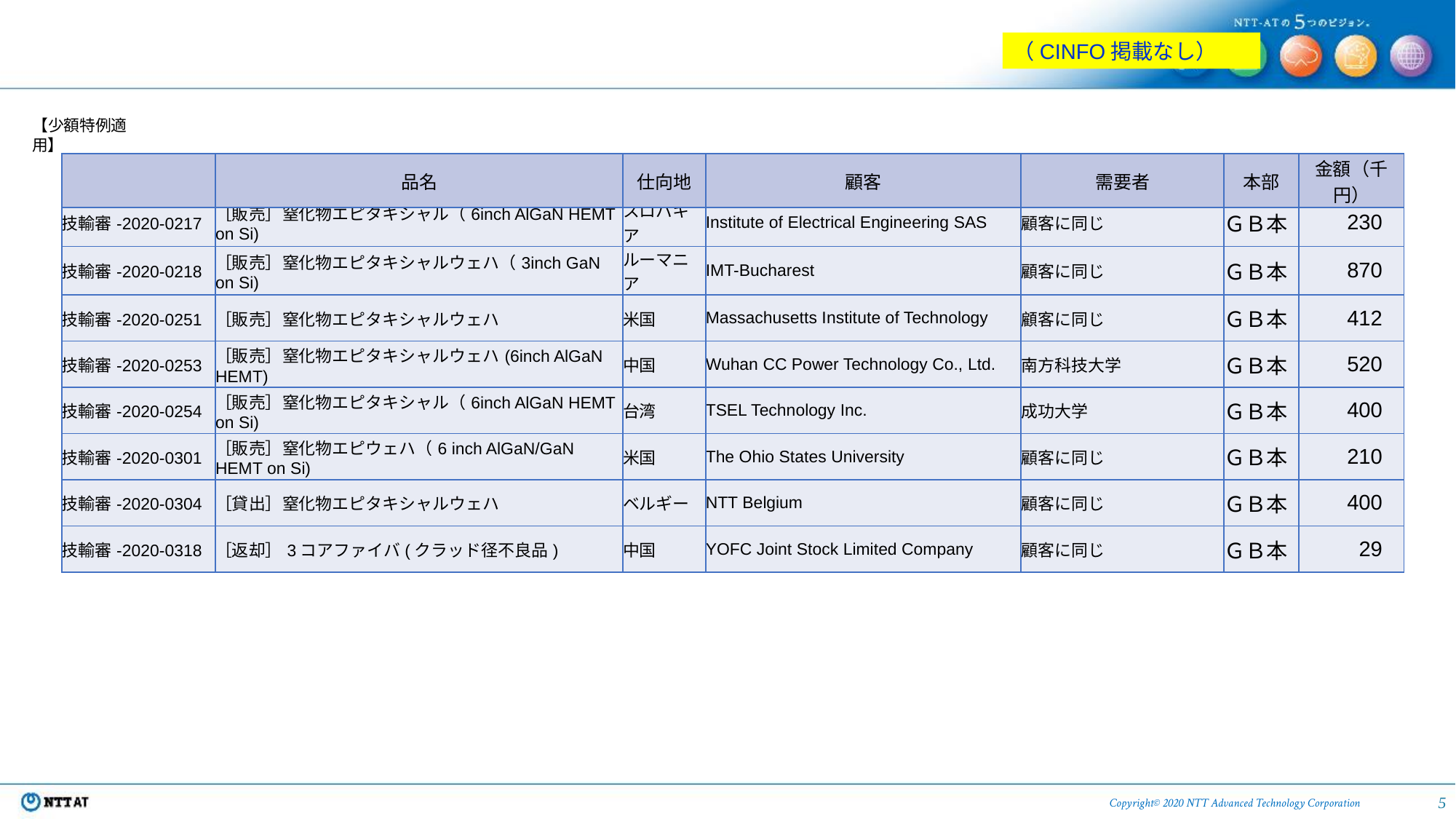

（CINFO掲載なし）
#
【少額特例適用】
|  | 品名 | 仕向地 | 顧客 | 需要者 | 本部 | 金額（千円） |
| --- | --- | --- | --- | --- | --- | --- |
| 技輸審-2020-0217 | ［販売］窒化物エピタキシャル（6inch AlGaN HEMT on Si) | スロバキア | Institute of Electrical Engineering SAS | 顧客に同じ | ＧＢ本 | 230 |
| --- | --- | --- | --- | --- | --- | --- |
| 技輸審-2020-0218 | ［販売］窒化物エピタキシャルウェハ（3inch GaN on Si) | ルーマニア | IMT-Bucharest | 顧客に同じ | ＧＢ本 | 870 |
| 技輸審-2020-0251 | ［販売］窒化物エピタキシャルウェハ | 米国 | Massachusetts Institute of Technology | 顧客に同じ | ＧＢ本 | 412 |
| 技輸審-2020-0253 | ［販売］窒化物エピタキシャルウェハ(6inch AlGaN HEMT) | 中国 | Wuhan CC Power Technology Co., Ltd. | 南方科技大学 | ＧＢ本 | 520 |
| 技輸審-2020-0254 | ［販売］窒化物エピタキシャル（6inch AlGaN HEMT on Si) | 台湾 | TSEL Technology Inc. | 成功大学 | ＧＢ本 | 400 |
| 技輸審-2020-0301 | ［販売］窒化物エピウェハ（6 inch AlGaN/GaN HEMT on Si) | 米国 | The Ohio States University | 顧客に同じ | ＧＢ本 | 210 |
| 技輸審-2020-0304 | ［貸出］窒化物エピタキシャルウェハ | ベルギー | NTT Belgium | 顧客に同じ | ＧＢ本 | 400 |
| 技輸審-2020-0318 | ［返却］3コアファイバ(クラッド径不良品) | 中国 | YOFC Joint Stock Limited Company | 顧客に同じ | ＧＢ本 | 29 |